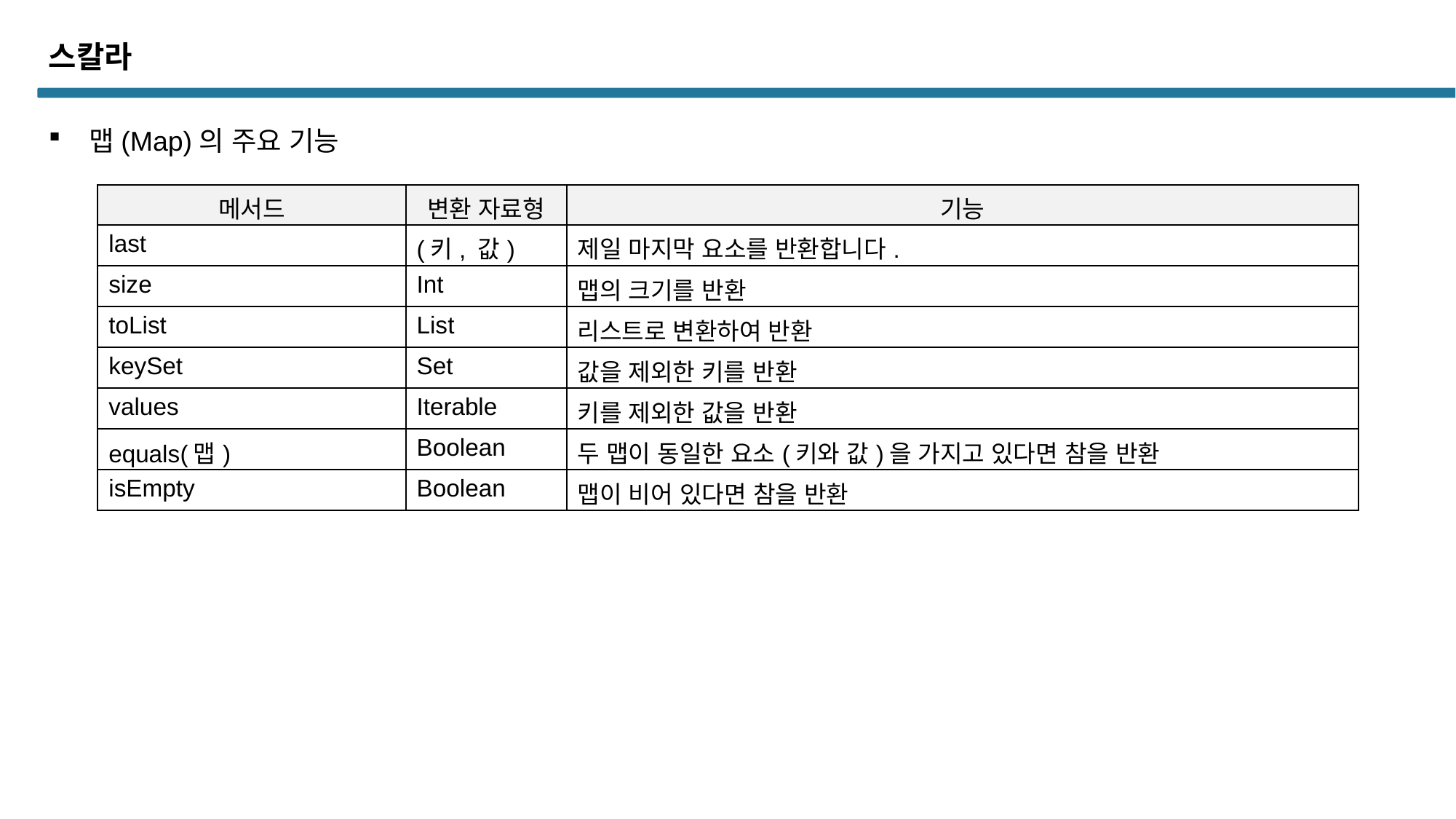

스칼라
맵(Map)의 주요 기능

| 메서드 | 변환 자료형 | 기능 |
| --- | --- | --- |
| last | (키, 값) | 제일 마지막 요소를 반환합니다. |
| size | Int | 맵의 크기를 반환 |
| toList | List | 리스트로 변환하여 반환 |
| keySet | Set | 값을 제외한 키를 반환 |
| values | Iterable | 키를 제외한 값을 반환 |
| equals(맵) | Boolean | 두 맵이 동일한 요소(키와 값)을 가지고 있다면 참을 반환 |
| isEmpty | Boolean | 맵이 비어 있다면 참을 반환 |